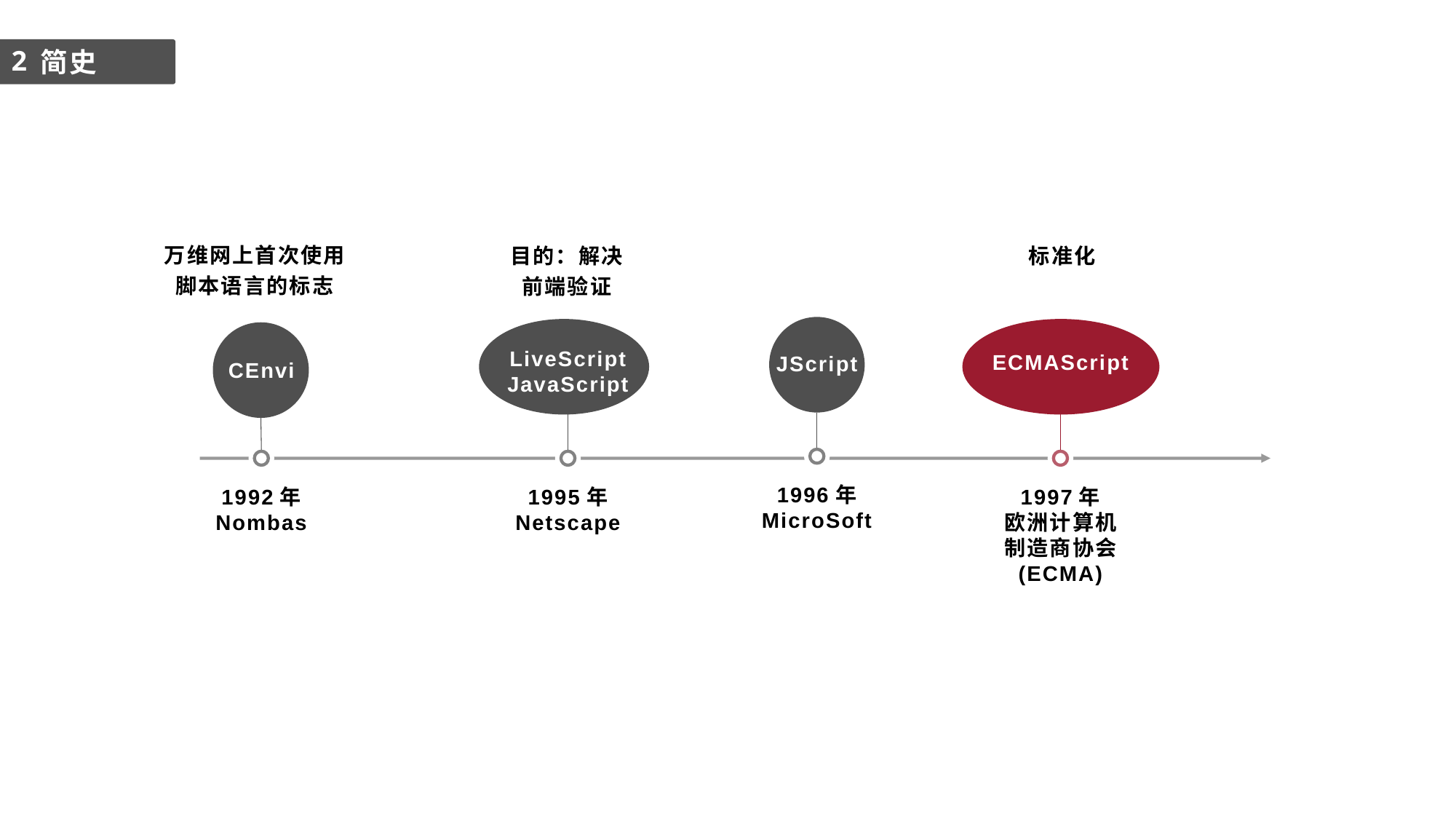

2

简史
1
万维网上首次使用
脚本语言的标志
目的：解决
前端验证
标准化

LiveScript
JavaScript
ECMAScript
JScript
CEnvi

1996年
MicroSoft
1992年
Nombas
1995年
Netscape
1997年
欧洲计算机
制造商协会
(ECMA)